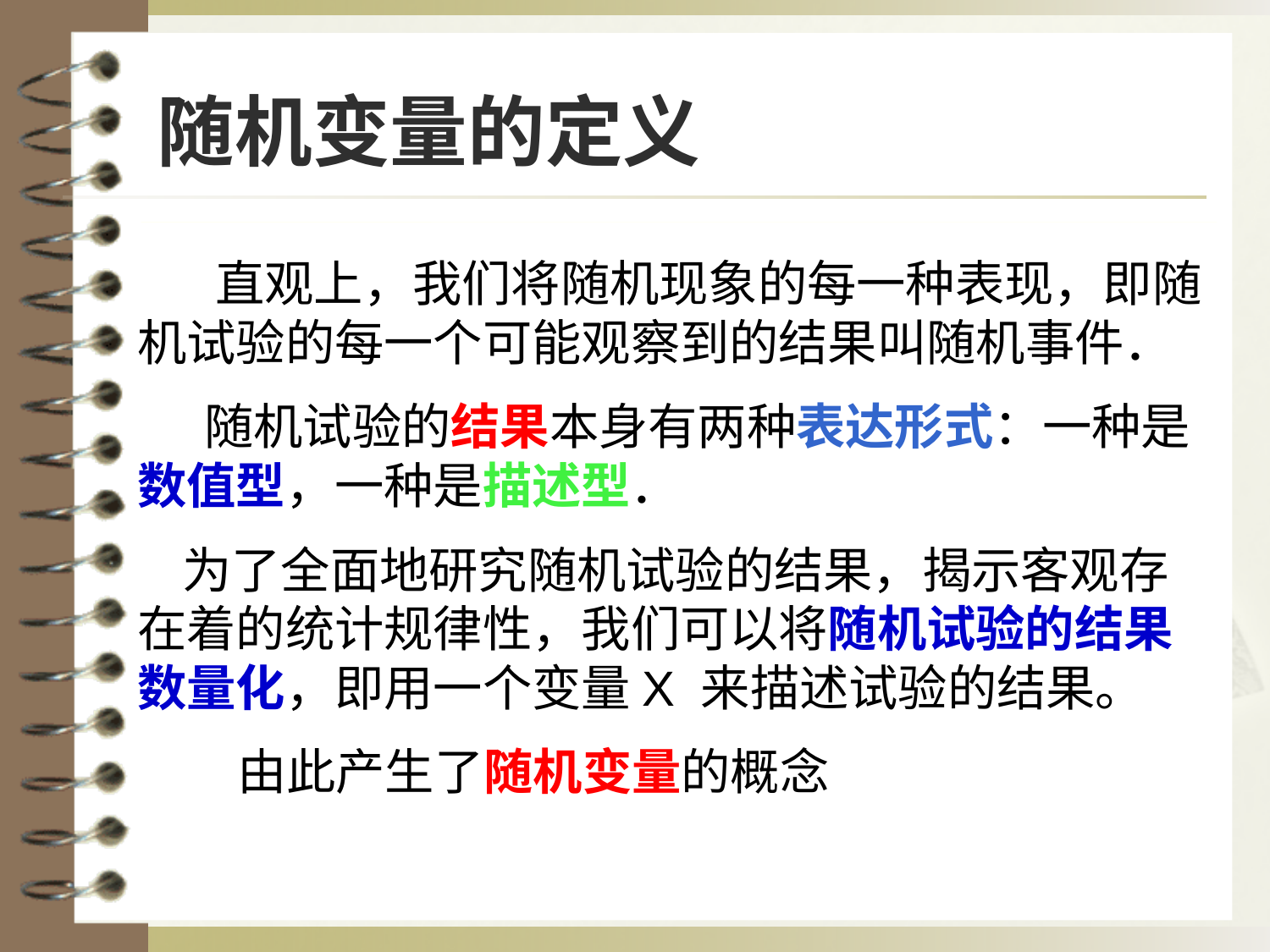

随机变量的定义
      直观上，我们将随机现象的每一种表现，即随机试验的每一个可能观察到的结果叫随机事件．
     随机试验的结果本身有两种表达形式：一种是数值型，一种是描述型．
   为了全面地研究随机试验的结果，揭示客观存在着的统计规律性，我们可以将随机试验的结果数量化，即用一个变量X 来描述试验的结果。
        由此产生了随机变量的概念